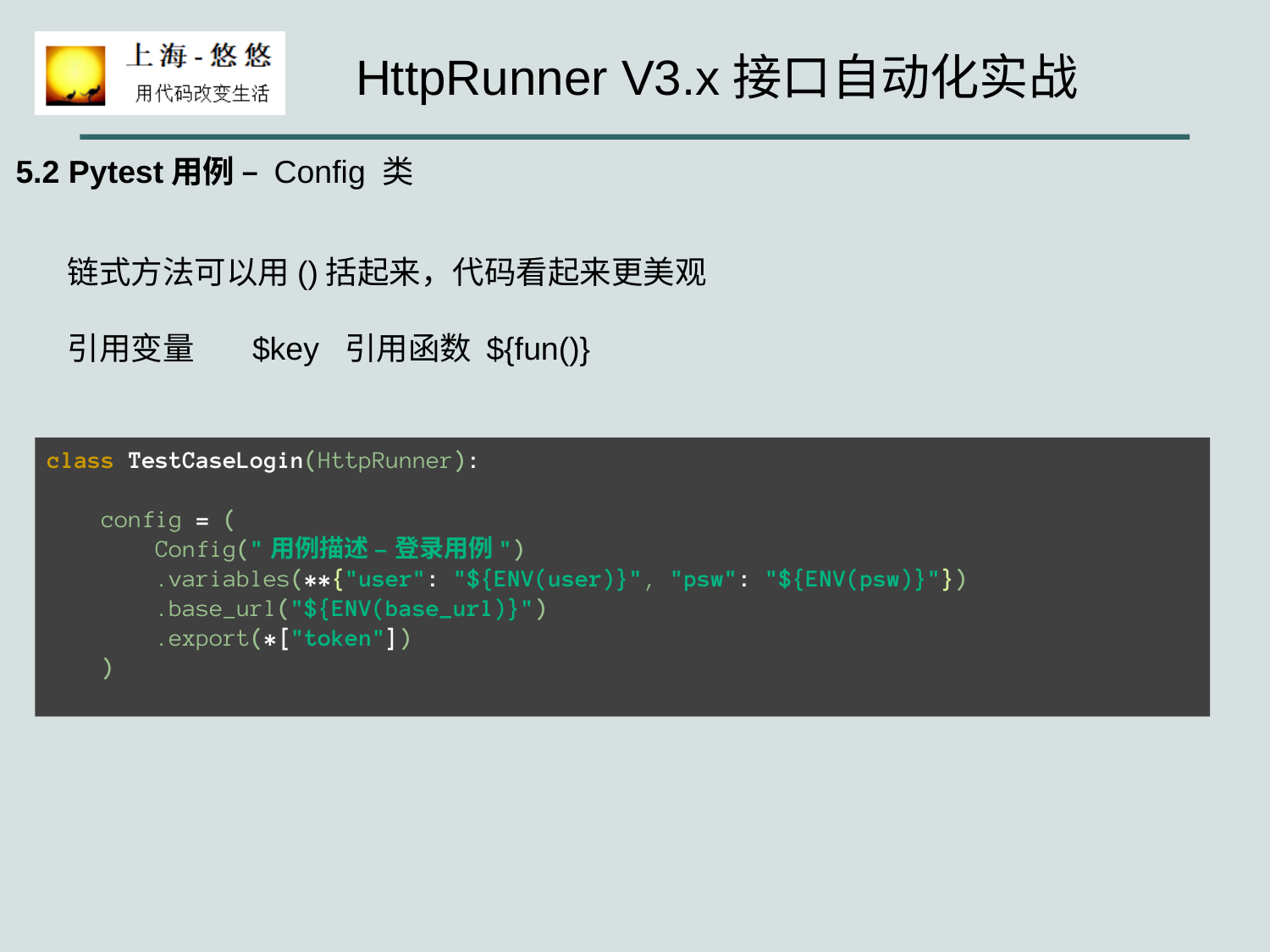

5.2 Pytest用例 – Config 类
链式方法可以用()括起来，代码看起来更美观

引用变量       $key  引用函数 ${fun()}
class TestCaseLogin(HttpRunner):
    config = (
        Config("用例描述-登录用例")
        .variables(**{"user": "${ENV(user)}", "psw": "${ENV(psw)}"})
        .base_url("${ENV(base_url)}")
        .export(*["token"])
    )